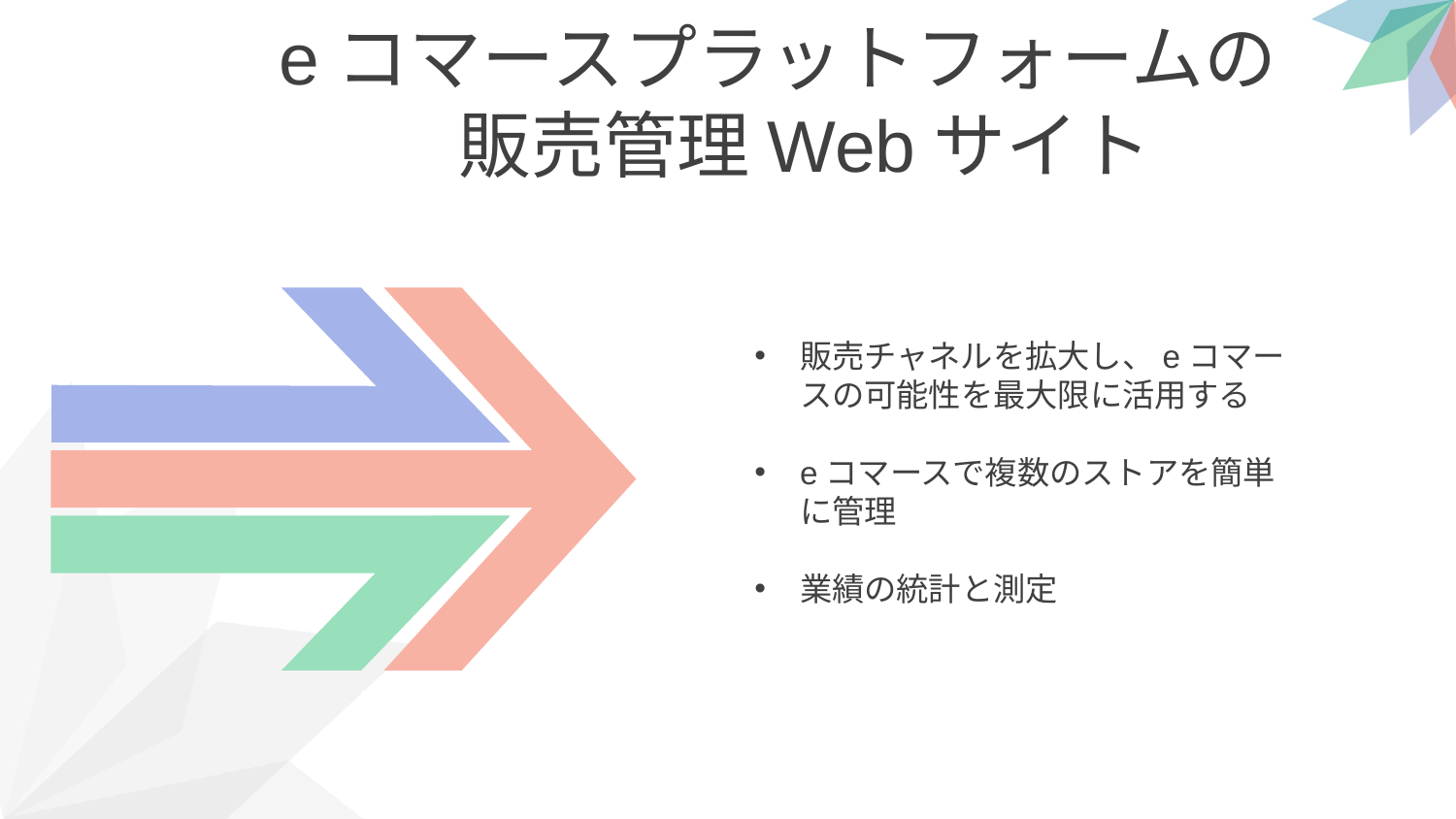

eコマースプラットフォームの		販売管理Webサイト

販売チャネルを拡大し、eコマースの可能性を最大限に活用する

eコマースで複数のストアを簡単に管理

業績の統計と測定